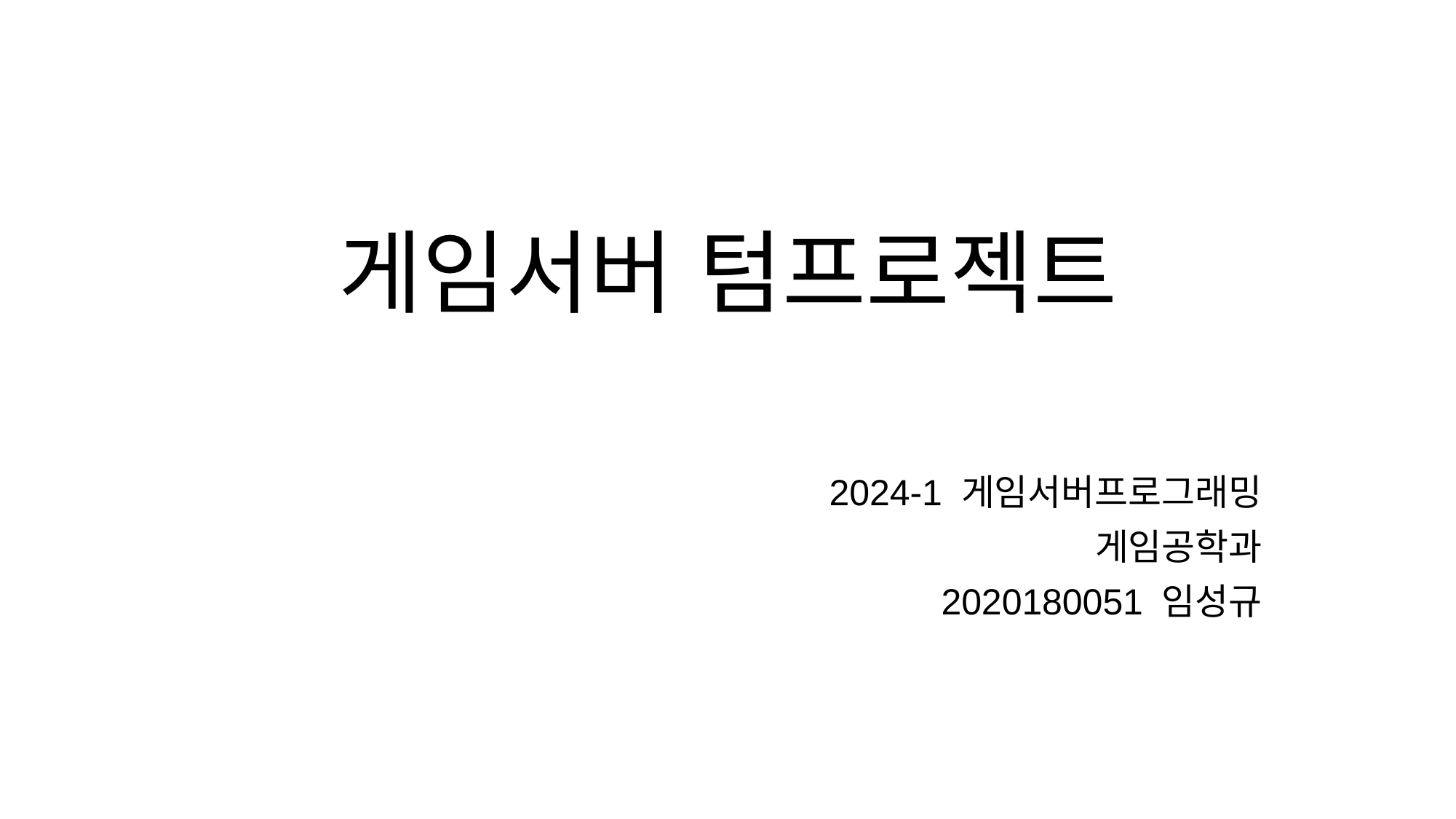

# 게임서버 텀프로젝트
2024-1 게임서버프로그래밍
게임공학과
2020180051 임성규